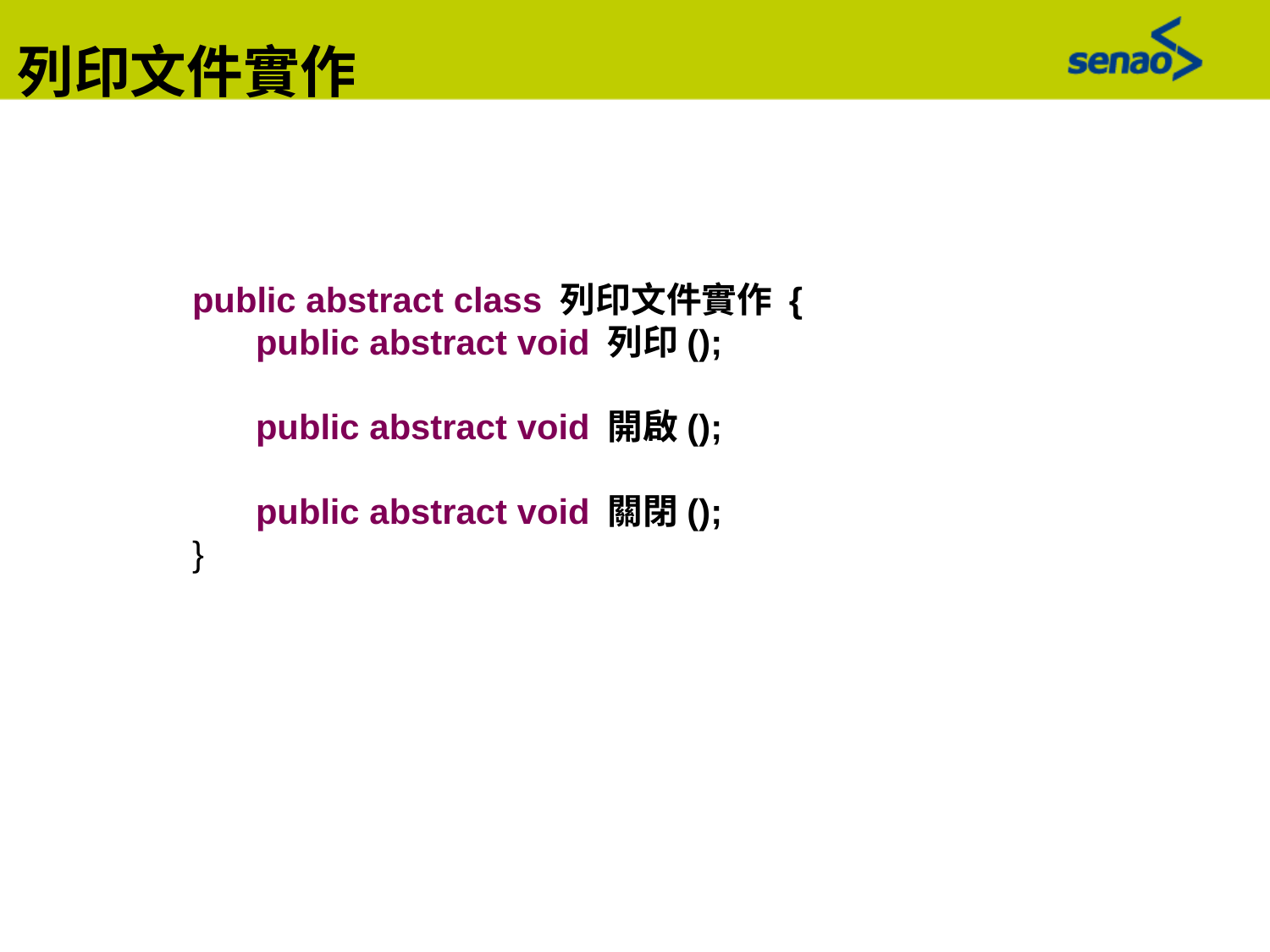

列印文件實作
public abstract class 列印文件實作 {
public abstract void 列印();

public abstract void 開啟();

public abstract void 關閉();
}